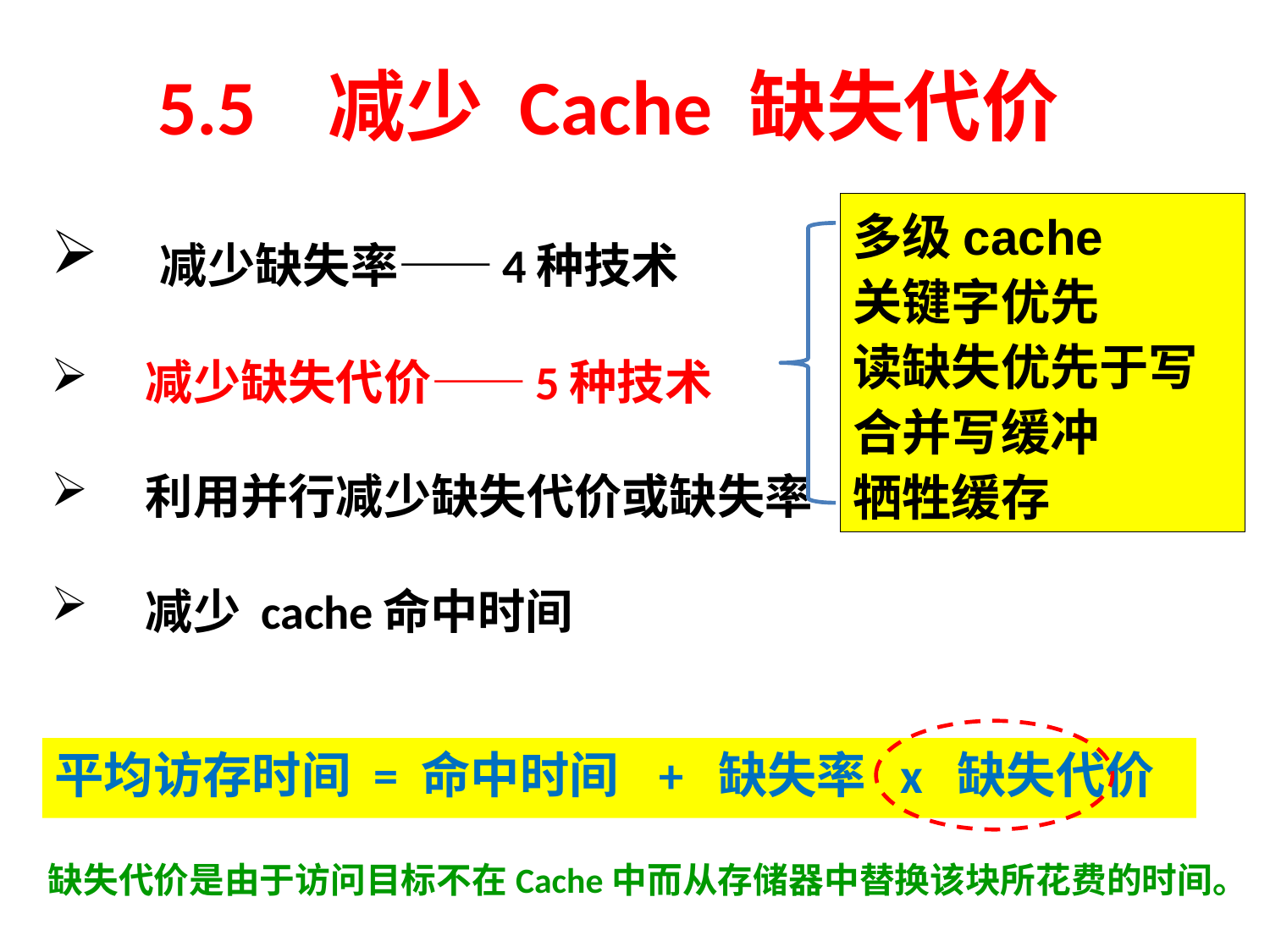

# 5.5   减少 Cache 缺失代价
多级cache
关键字优先
读缺失优先于写
合并写缓冲
牺牲缓存
    减少缺失率——4种技术

    减少缺失代价——5种技术

    利用并行减少缺失代价或缺失率

    减少 cache命中时间

平均访存时间 = 命中时间   +  缺失率  x  缺失代价
缺失代价是由于访问目标不在Cache中而从存储器中替换该块所花费的时间。
36